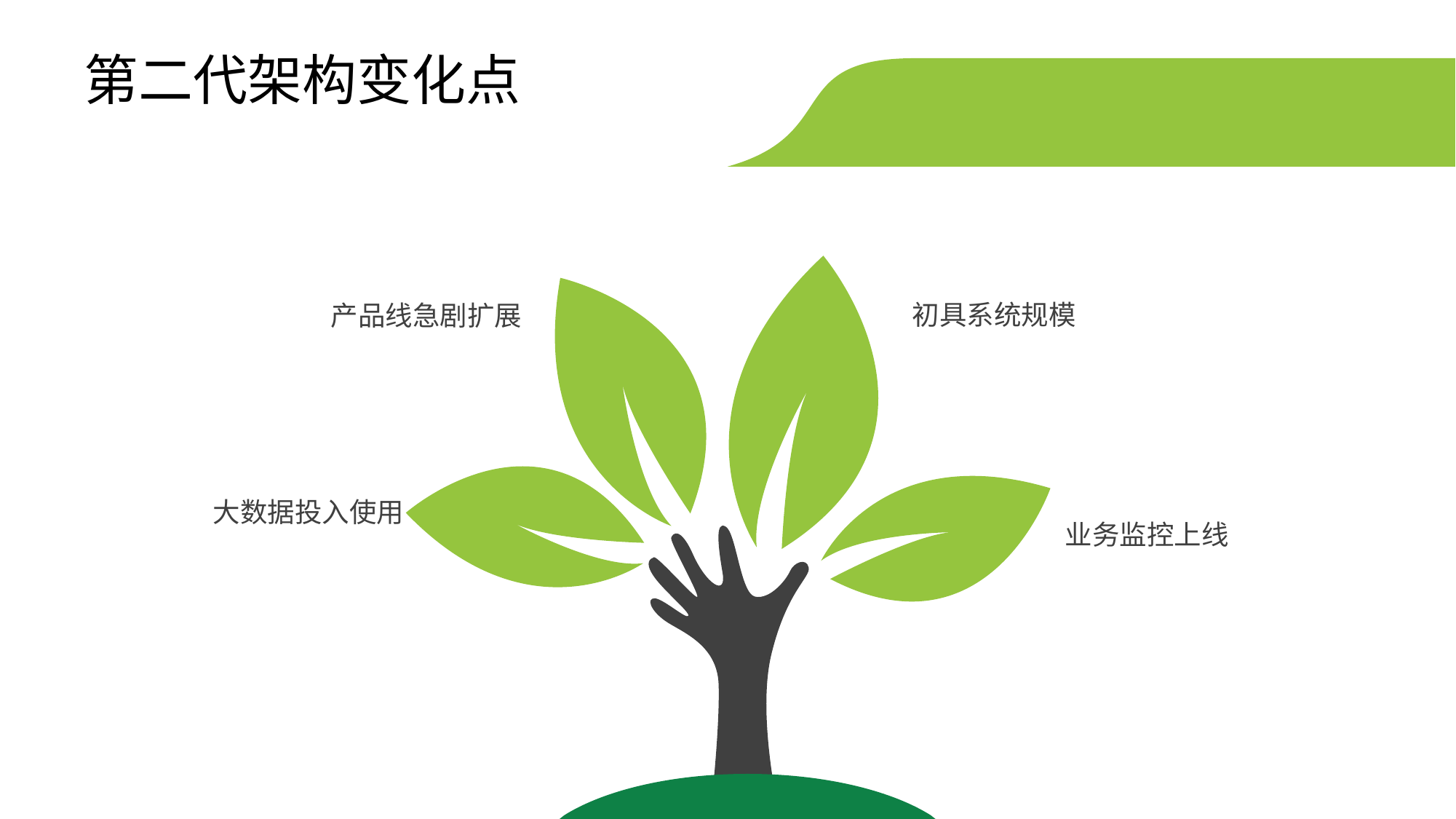

第二代架构变化点

初具系统规模
产品线急剧扩展

大数据投入使用
业务监控上线